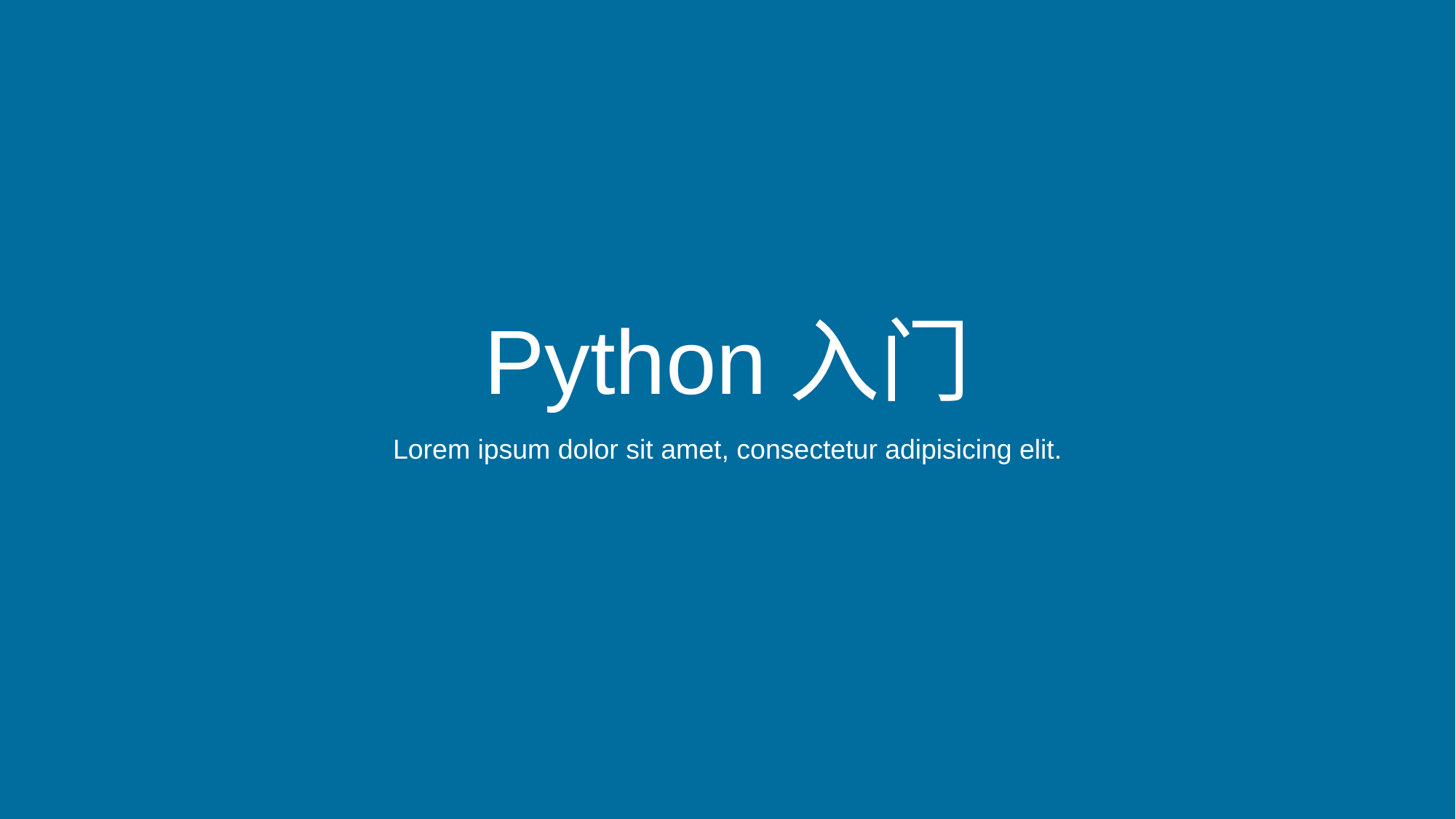

# Python入门
Lorem ipsum dolor sit amet, consectetur adipisicing elit.